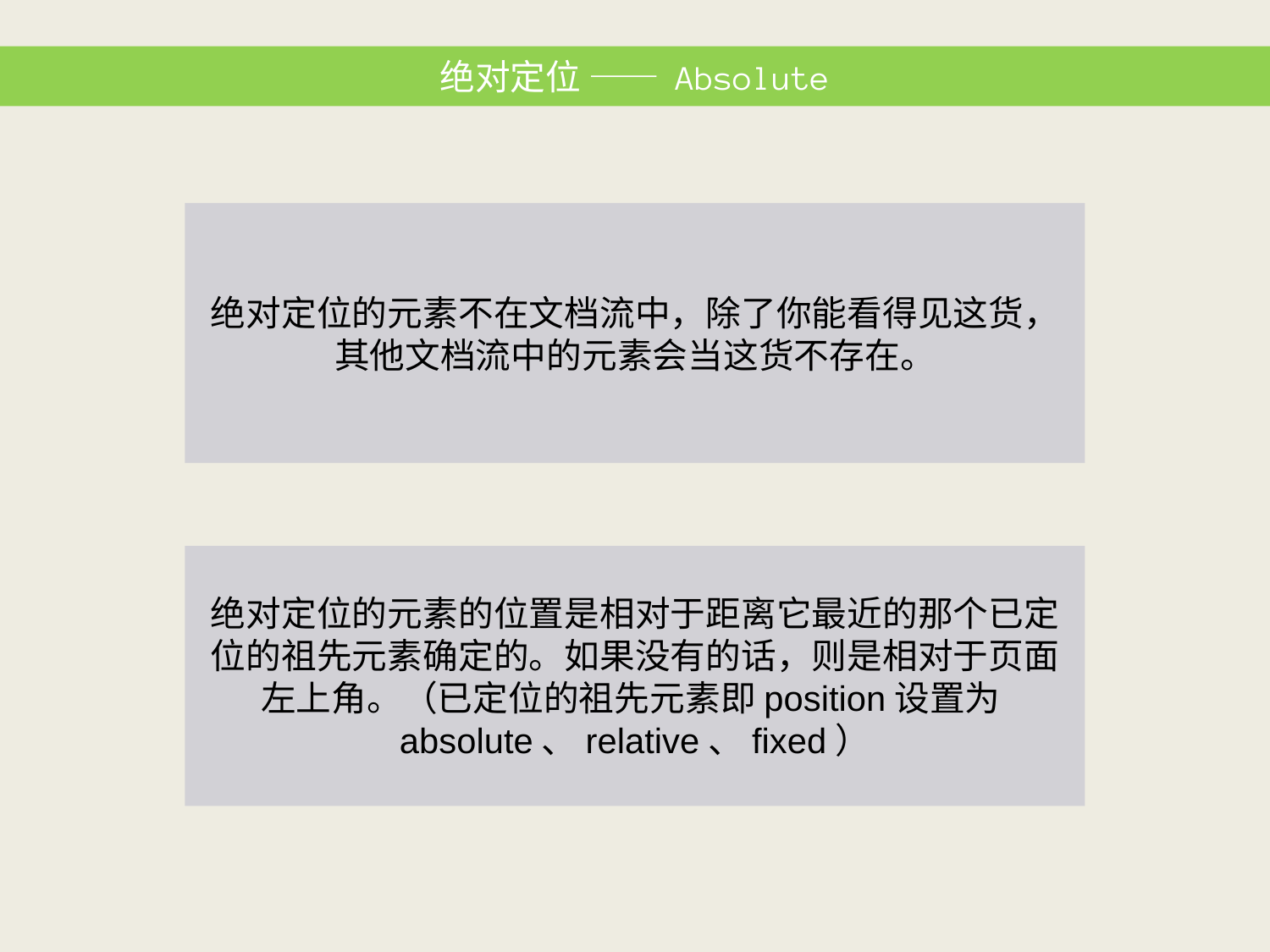

绝对定位 —— Absolute
绝对定位的元素不在文档流中，除了你能看得见这货，其他文档流中的元素会当这货不存在。
绝对定位的元素的位置是相对于距离它最近的那个已定位的祖先元素确定的。如果没有的话，则是相对于页面左上角。（已定位的祖先元素即position设置为absolute、relative、fixed）